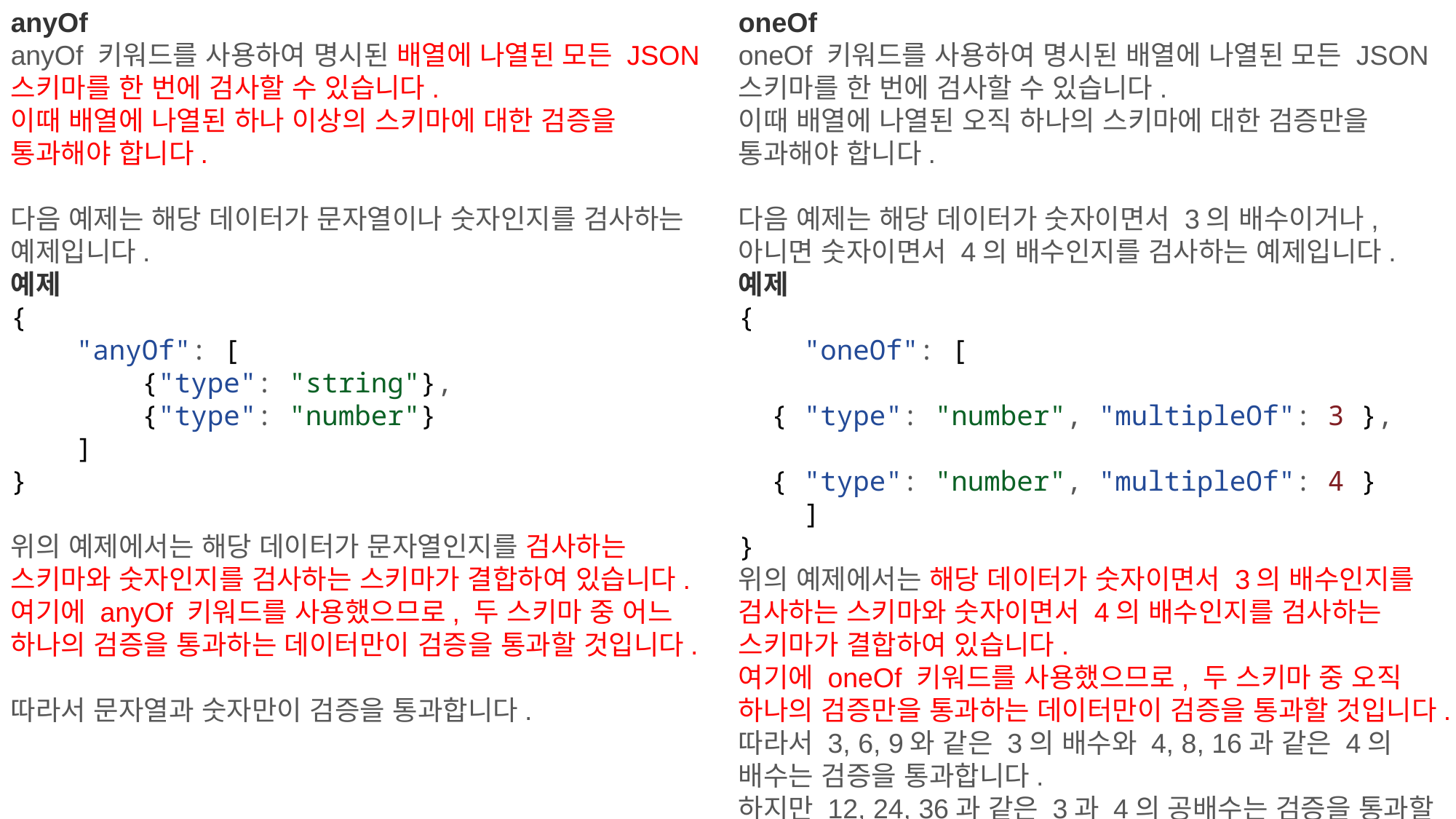

anyOf
anyOf 키워드를 사용하여 명시된 배열에 나열된 모든 JSON 스키마를 한 번에 검사할 수 있습니다.
이때 배열에 나열된 하나 이상의 스키마에 대한 검증을 통과해야 합니다.

다음 예제는 해당 데이터가 문자열이나 숫자인지를 검사하는 예제입니다.
예제
{
    "anyOf": [
        {"type": "string"},
        {"type": "number"}
    ]
}

위의 예제에서는 해당 데이터가 문자열인지를 검사하는 스키마와 숫자인지를 검사하는 스키마가 결합하여 있습니다.
여기에 anyOf 키워드를 사용했으므로, 두 스키마 중 어느 하나의 검증을 통과하는 데이터만이 검증을 통과할 것입니다.

따라서 문자열과 숫자만이 검증을 통과합니다.
oneOf
oneOf 키워드를 사용하여 명시된 배열에 나열된 모든 JSON 스키마를 한 번에 검사할 수 있습니다.
이때 배열에 나열된 오직 하나의 스키마에 대한 검증만을 통과해야 합니다.

다음 예제는 해당 데이터가 숫자이면서 3의 배수이거나, 아니면 숫자이면서 4의 배수인지를 검사하는 예제입니다.
예제
{
    "oneOf": [
        { "type": "number", "multipleOf": 3 },
        { "type": "number", "multipleOf": 4 }
    ]
}
위의 예제에서는 해당 데이터가 숫자이면서 3의 배수인지를 검사하는 스키마와 숫자이면서 4의 배수인지를 검사하는 스키마가 결합하여 있습니다.
여기에 oneOf 키워드를 사용했으므로, 두 스키마 중 오직 하나의 검증만을 통과하는 데이터만이 검증을 통과할 것입니다.
따라서 3, 6, 9와 같은 3의 배수와 4, 8, 16과 같은 4의 배수는 검증을 통과합니다.
하지만 12, 24, 36과 같은 3과 4의 공배수는 검증을 통과할 수 없습니다.